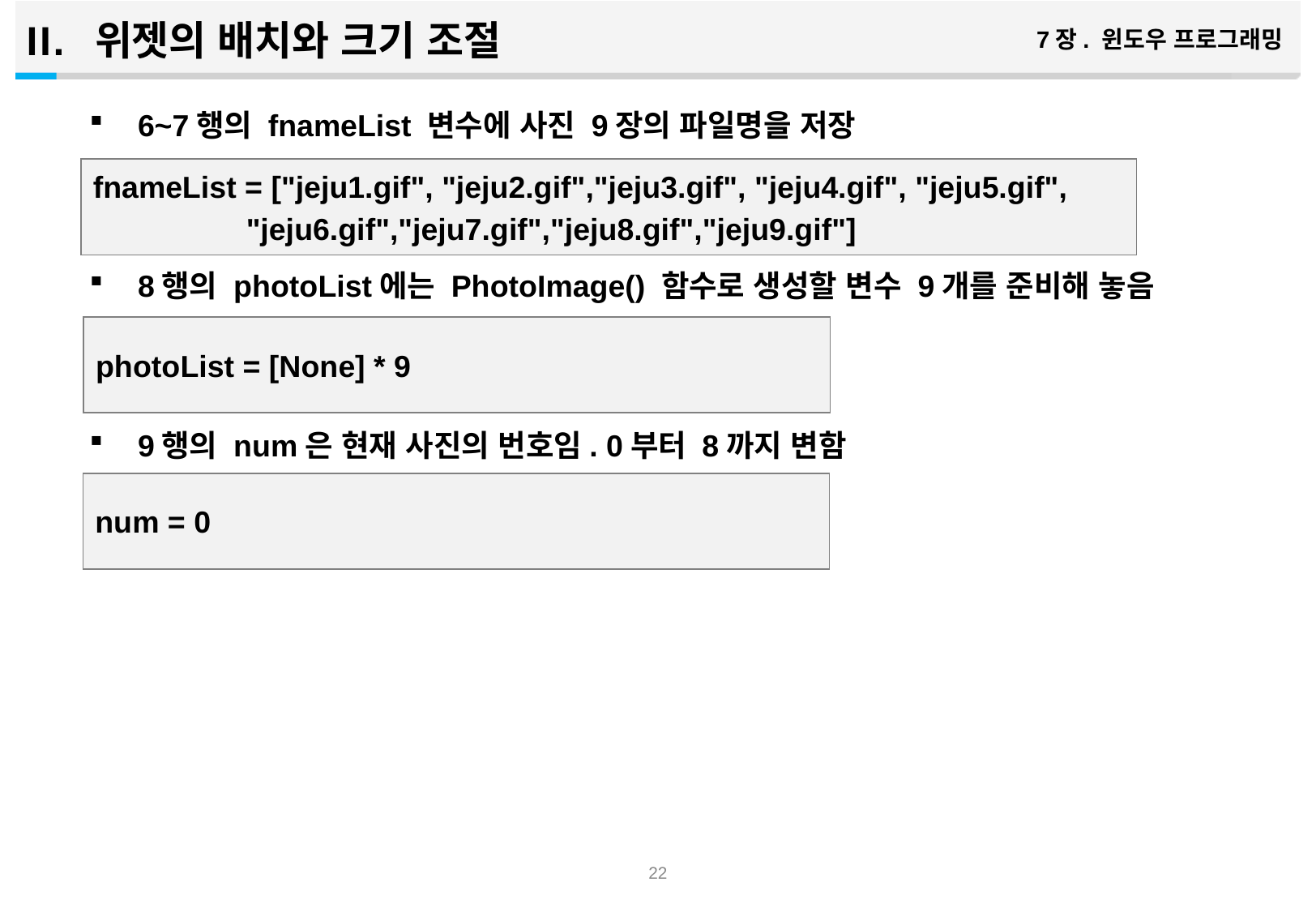

위젯의 배치와 크기 조절
7장. 윈도우 프로그래밍
6~7행의 fnameList 변수에 사진 9장의 파일명을 저장

8행의 photoList에는 PhotoImage() 함수로 생성할 변수 9개를 준비해 놓음

9행의 num은 현재 사진의 번호임. 0부터 8까지 변함

fnameList = ["jeju1.gif", "jeju2.gif","jeju3.gif", "jeju4.gif", "jeju5.gif",
                  "jeju6.gif","jeju7.gif","jeju8.gif","jeju9.gif"]
photoList = [None] * 9
num = 0
22